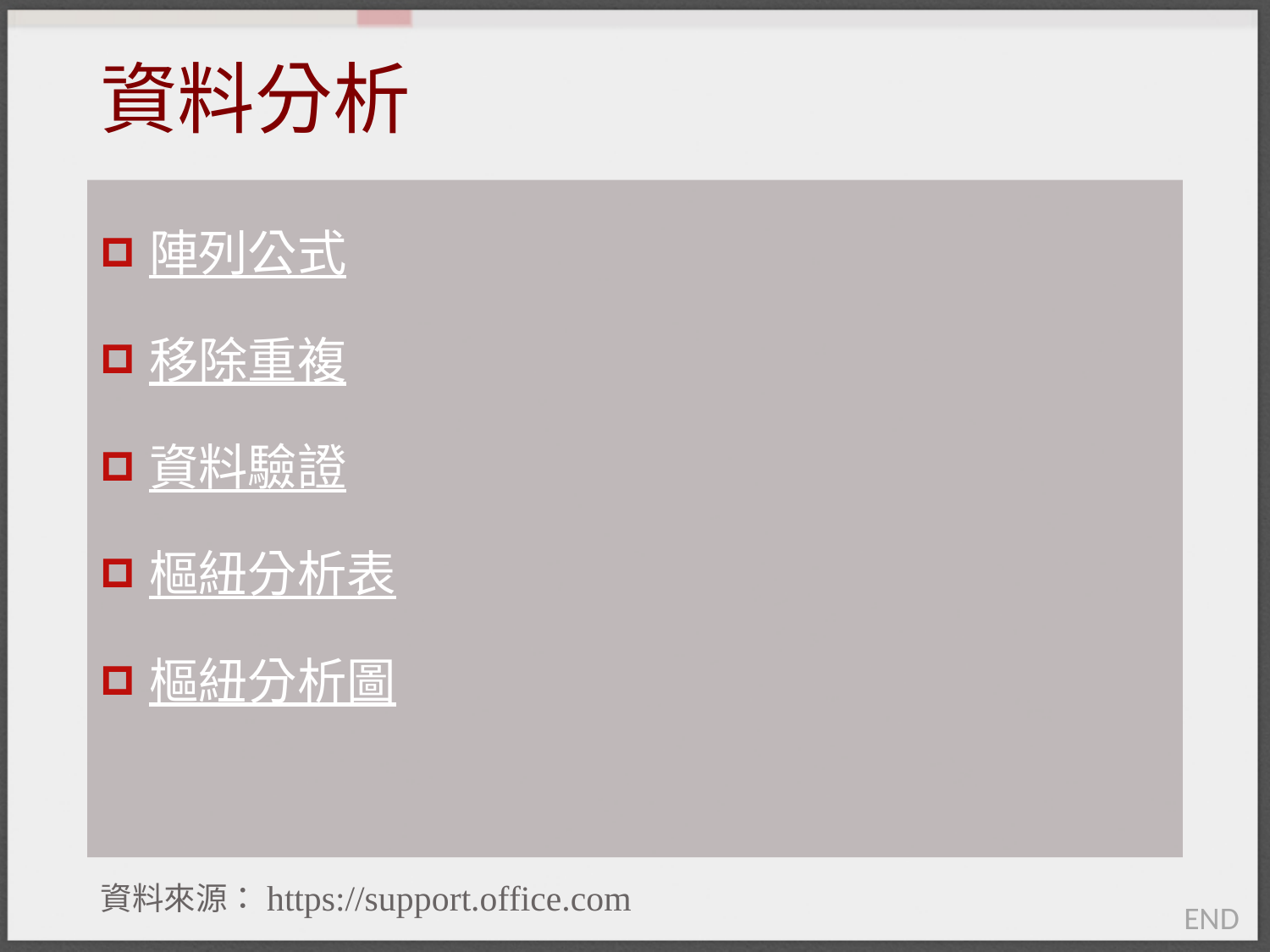

# 資料分析
陣列公式
移除重複
資料驗證
樞紐分析表
樞紐分析圖
https://support.office.com
END